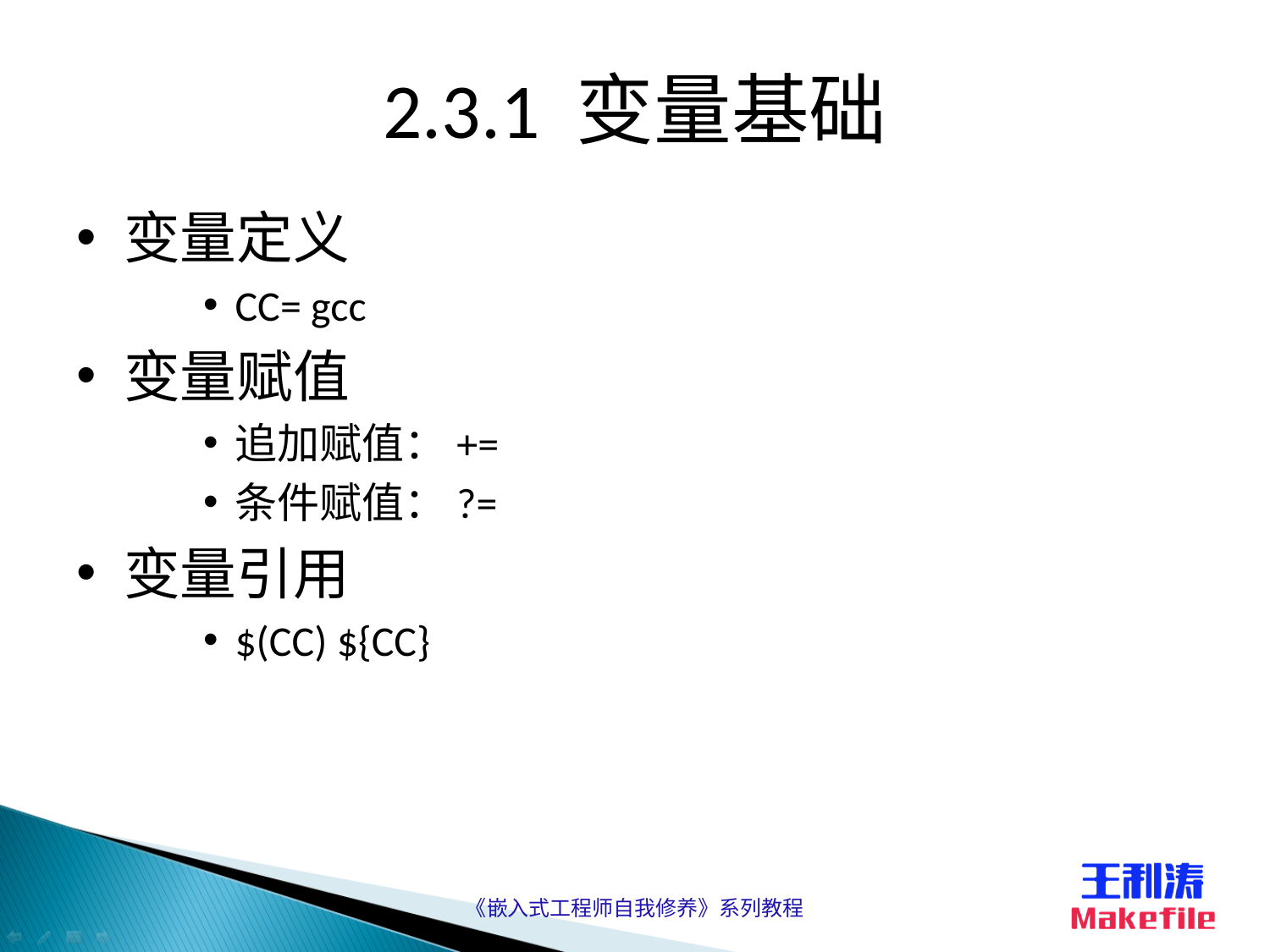

# 2.3.1 变量基础
变量定义
CC= gcc
变量赋值
追加赋值：+=
条件赋值：?=
变量引用
$(CC) ${CC}
《嵌入式工程师自我修养》系列教程